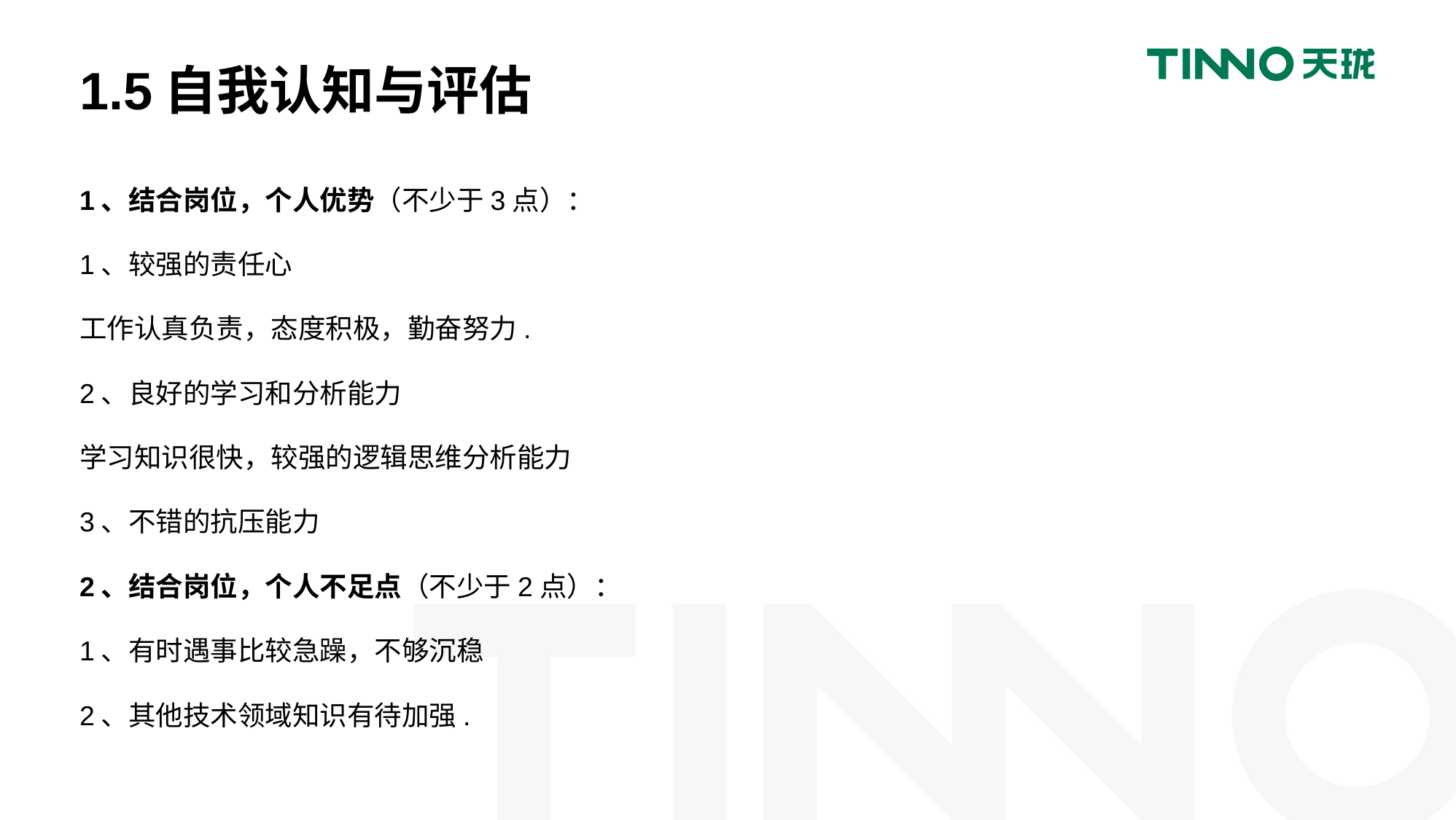

# 1.5自我认知与评估
1、结合岗位，个人优势（不少于3点）：
1、较强的责任心
工作认真负责，态度积极，勤奋努力.
2、良好的学习和分析能力
学习知识很快，较强的逻辑思维分析能力
3、不错的抗压能力
2、结合岗位，个人不足点（不少于2点）：
1、有时遇事比较急躁，不够沉稳
2、其他技术领域知识有待加强.